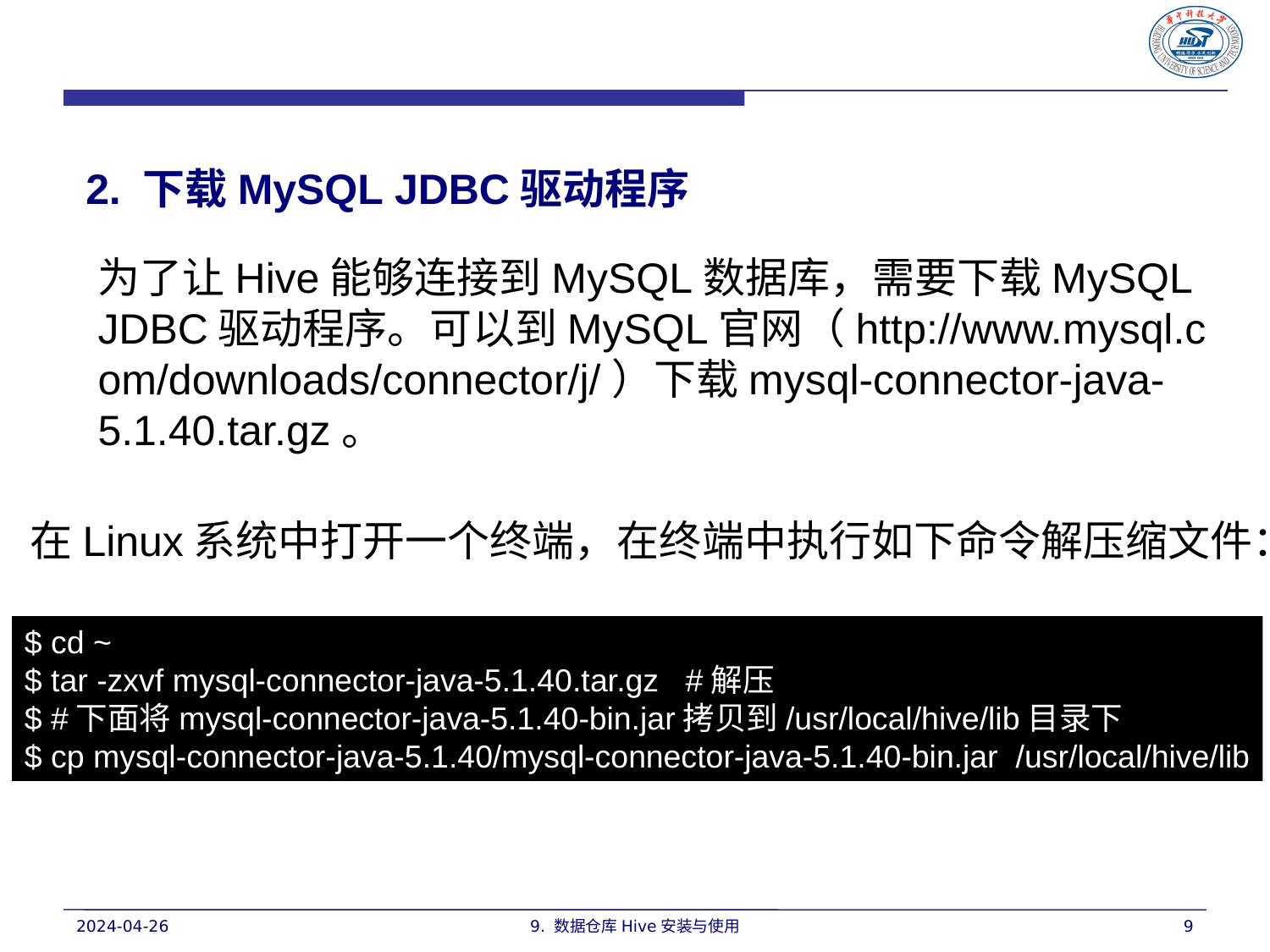

2. 下载MySQL JDBC驱动程序
为了让Hive能够连接到MySQL数据库，需要下载MySQL JDBC驱动程序。可以到MySQL官网（http://www.mysql.com/downloads/connector/j/）下载mysql-connector-java-5.1.40.tar.gz。
在Linux系统中打开一个终端，在终端中执行如下命令解压缩文件：
$ cd ~
$ tar -zxvf mysql-connector-java-5.1.40.tar.gz   #解压
$ #下面将mysql-connector-java-5.1.40-bin.jar拷贝到/usr/local/hive/lib目录下
$ cp mysql-connector-java-5.1.40/mysql-connector-java-5.1.40-bin.jar  /usr/local/hive/lib
2024-04-26
9. 数据仓库Hive安装与使用
9